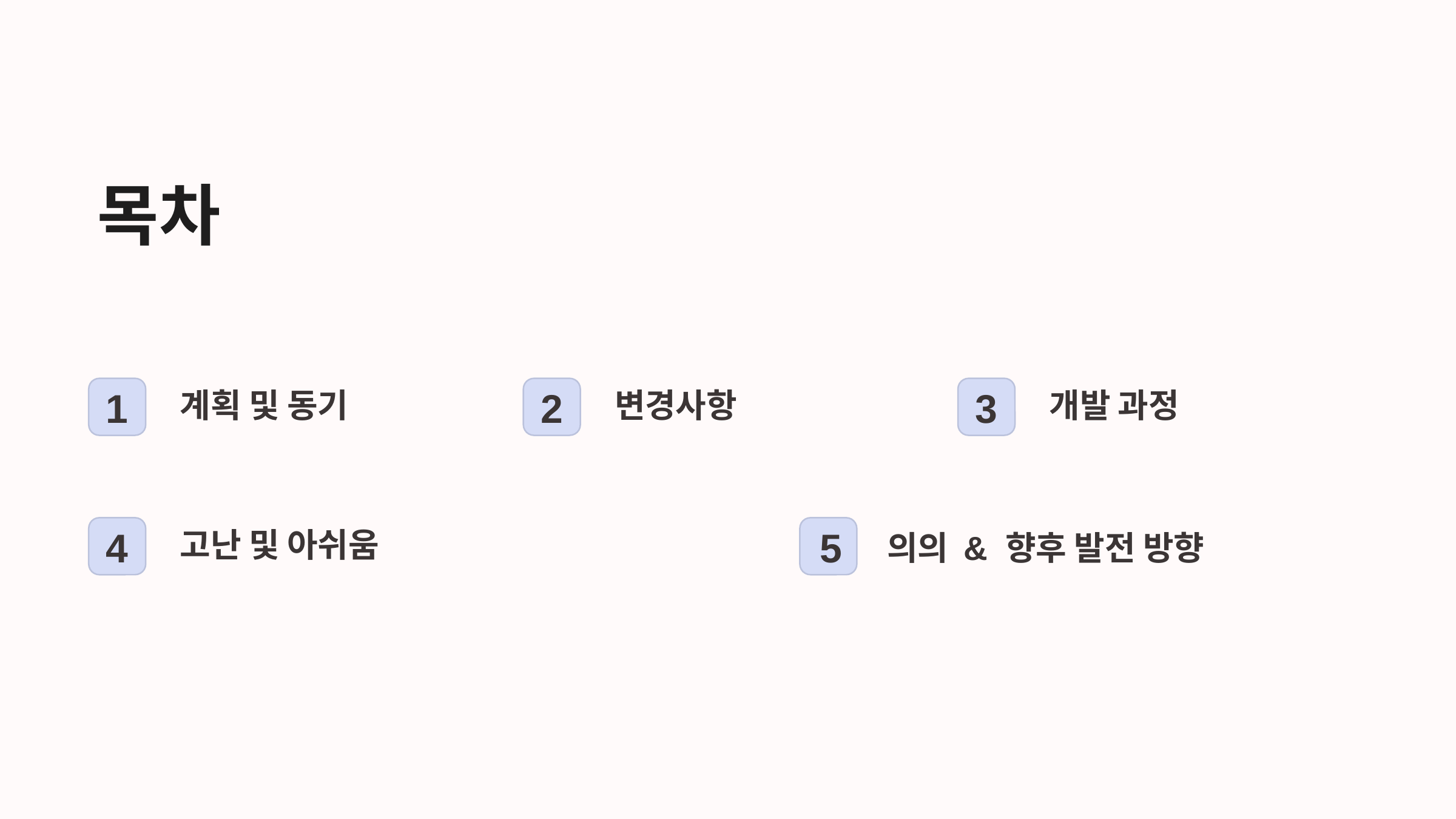

목차

계획 및 동기

변경사항

개발 과정
1
2
3

고난 및 아쉬움

의의 & 향후 발전 방향
4
5